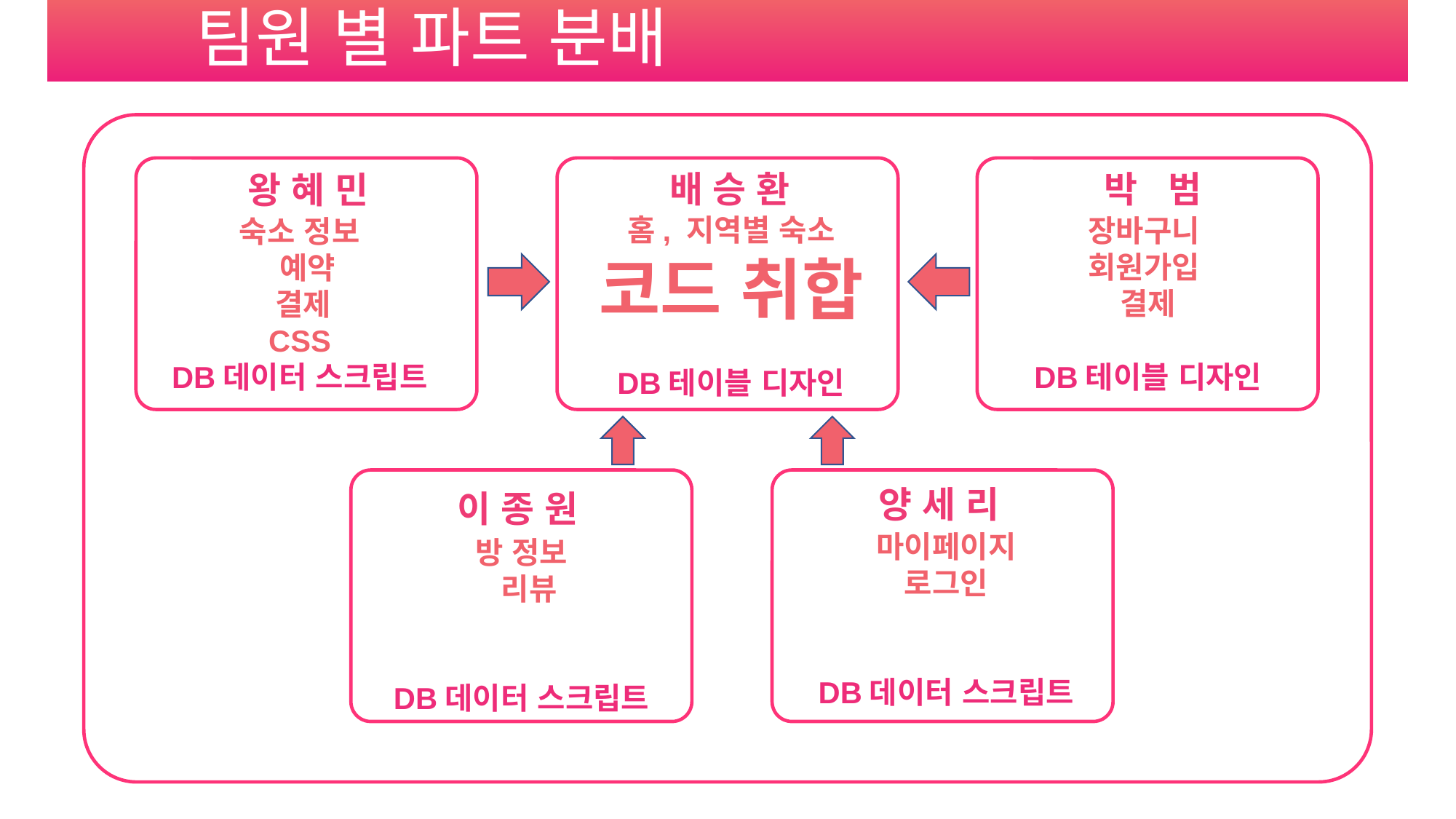

# 팀원 별 파트 분배

배 승 환
박   범
왕 혜 민
홈, 지역별 숙소
코드 취합

DB테이블 디자인

장바구니
회원가입
결제

DB테이블 디자인
숙소 정보
 예약
 결제
CSS
DB데이터 스크립트

ㅎ

양 세 리
이 종 원
마이페이지
로그인

DB데이터 스크립트

방 정보
 리뷰

DB데이터 스크립트